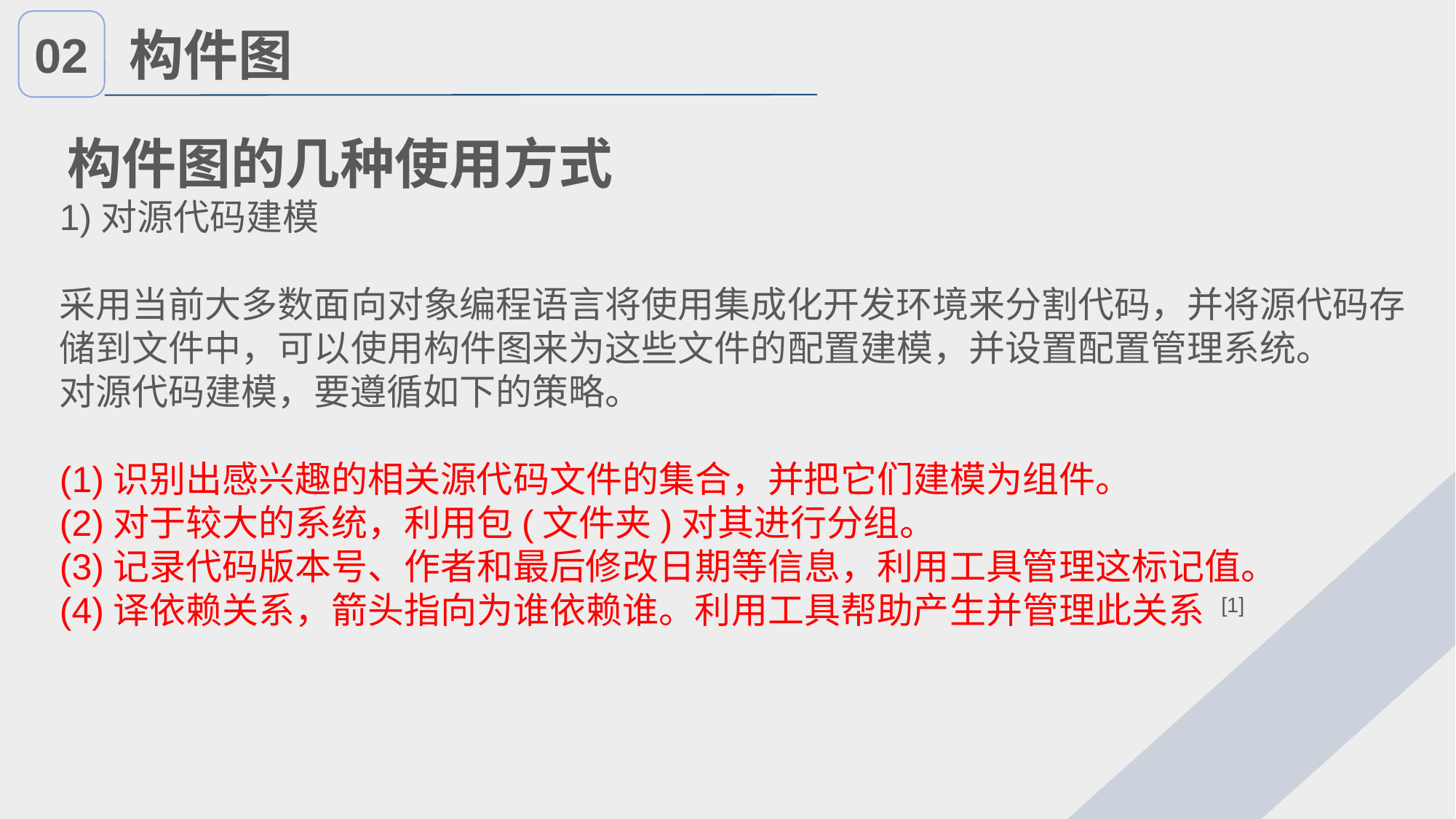

02
构件图
构件图的几种使用方式
1)对源代码建模

采用当前大多数面向对象编程语言将使用集成化开发环境来分割代码，并将源代码存储到文件中，可以使用构件图来为这些文件的配置建模，并设置配置管理系统。
对源代码建模，要遵循如下的策略。

(1)识别出感兴趣的相关源代码文件的集合，并把它们建模为组件。
(2)对于较大的系统，利用包(文件夹)对其进行分组。
(3)记录代码版本号、作者和最后修改日期等信息，利用工具管理这标记值。
(4)译依赖关系，箭头指向为谁依赖谁。利用工具帮助产生并管理此关系 [1]